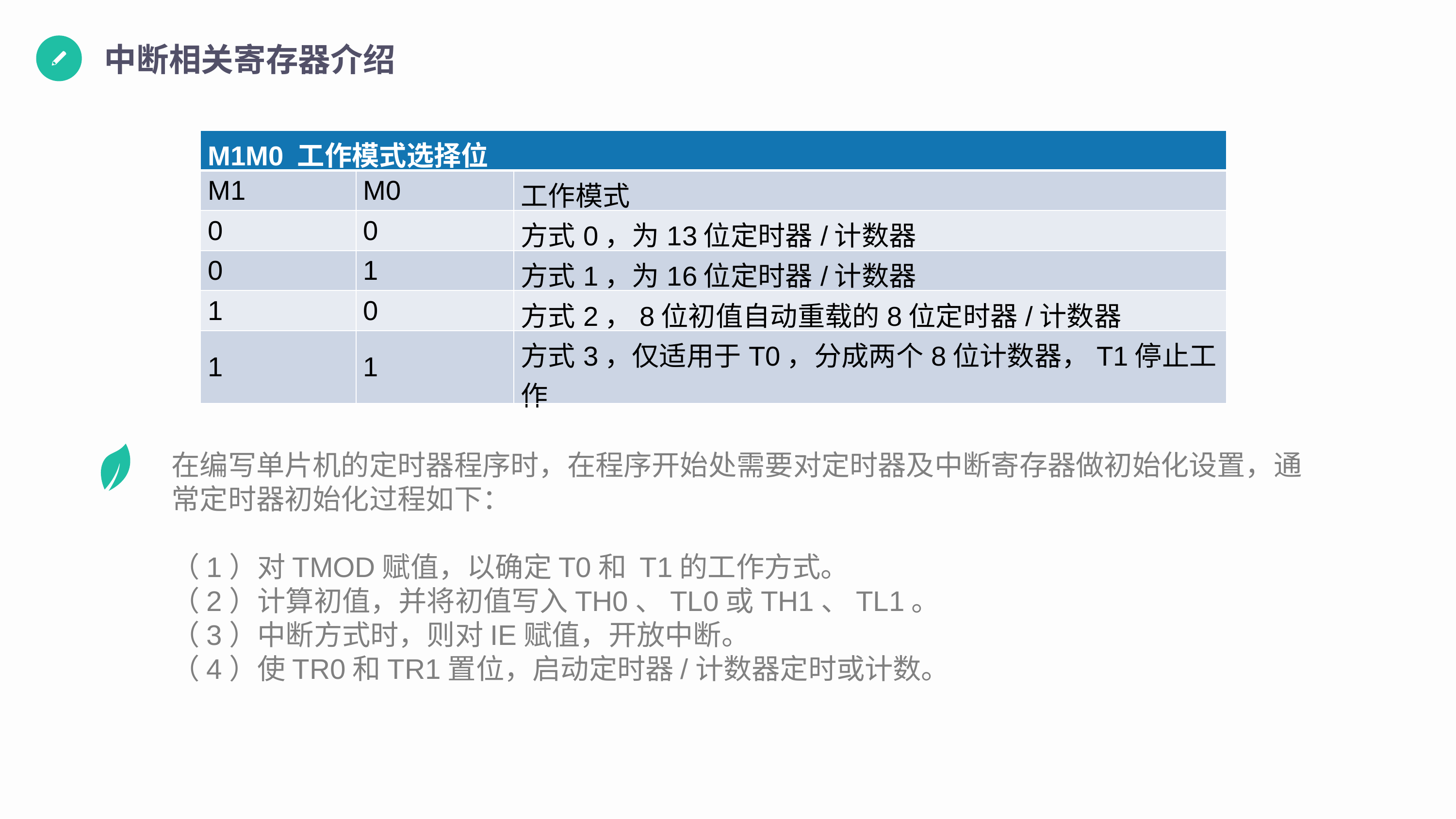

中断相关寄存器介绍

| M1M0 工作模式选择位 |  |  |
| --- | --- | --- |
| M1 | M0 | 工作模式 |
| 0 | 0 | 方式0，为13位定时器/计数器 |
| 0 | 1 | 方式1，为16位定时器/计数器 |
| 1 | 0 | 方式2，8位初值自动重载的8位定时器/计数器 |
| 1 | 1 | 方式3，仅适用于T0，分成两个8位计数器，T1停止工作 |

在编写单片机的定时器程序时，在程序开始处需要对定时器及中断寄存器做初始化设置，通常定时器初始化过程如下：
（1）对TMOD赋值，以确定T0和 T1的工作方式。
（2）计算初值，并将初值写入TH0、TL0或TH1、TL1。
（3）中断方式时，则对IE赋值，开放中断。
（4）使TR0和TR1置位，启动定时器/计数器定时或计数。